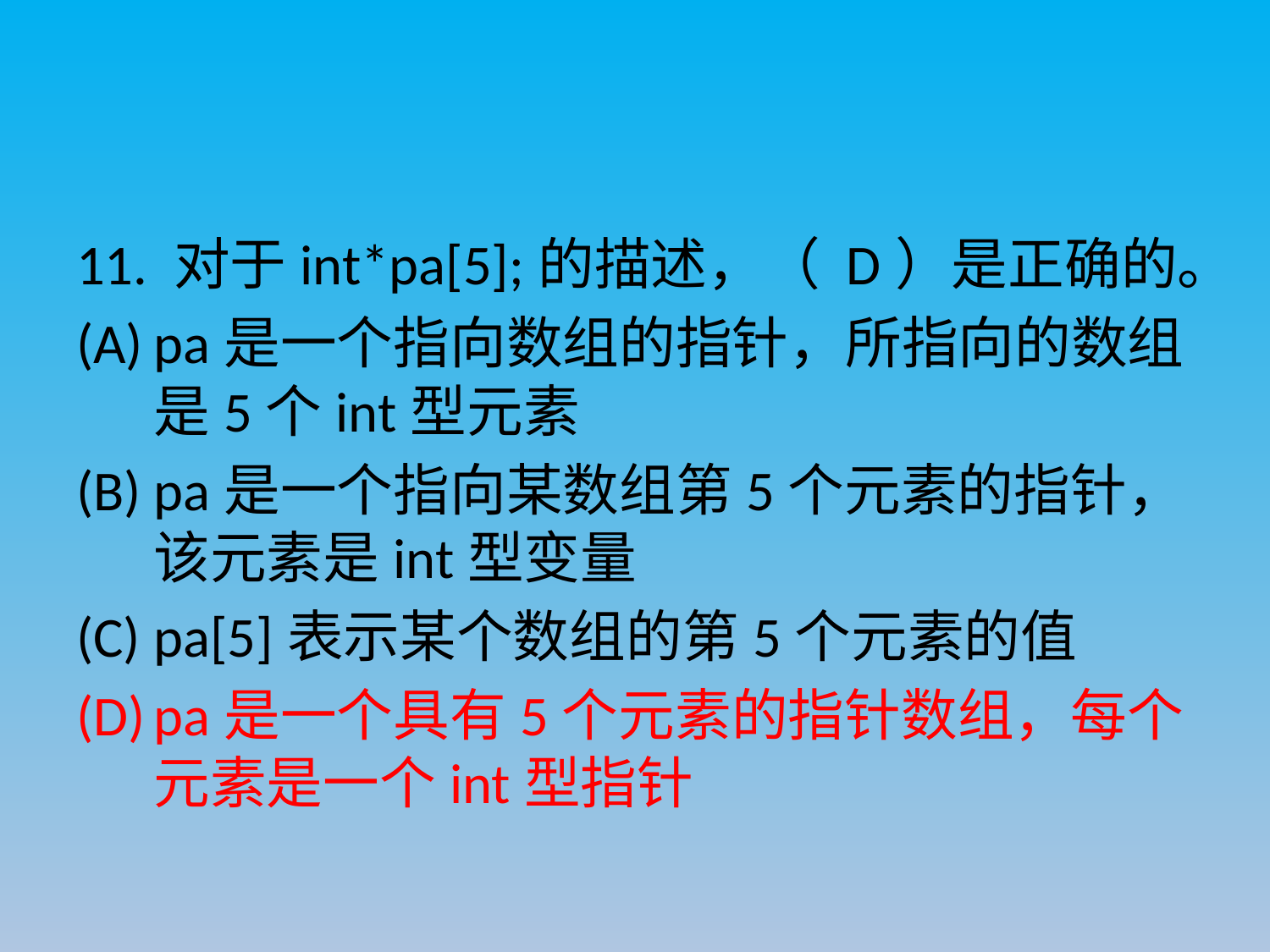

#
11. 对于int*pa[5];的描述，（ D）是正确的。
pa是一个指向数组的指针，所指向的数组是5个int型元素
pa是一个指向某数组第5个元素的指针，该元素是int型变量
pa[5]表示某个数组的第5个元素的值
pa是一个具有5个元素的指针数组，每个元素是一个int型指针
22